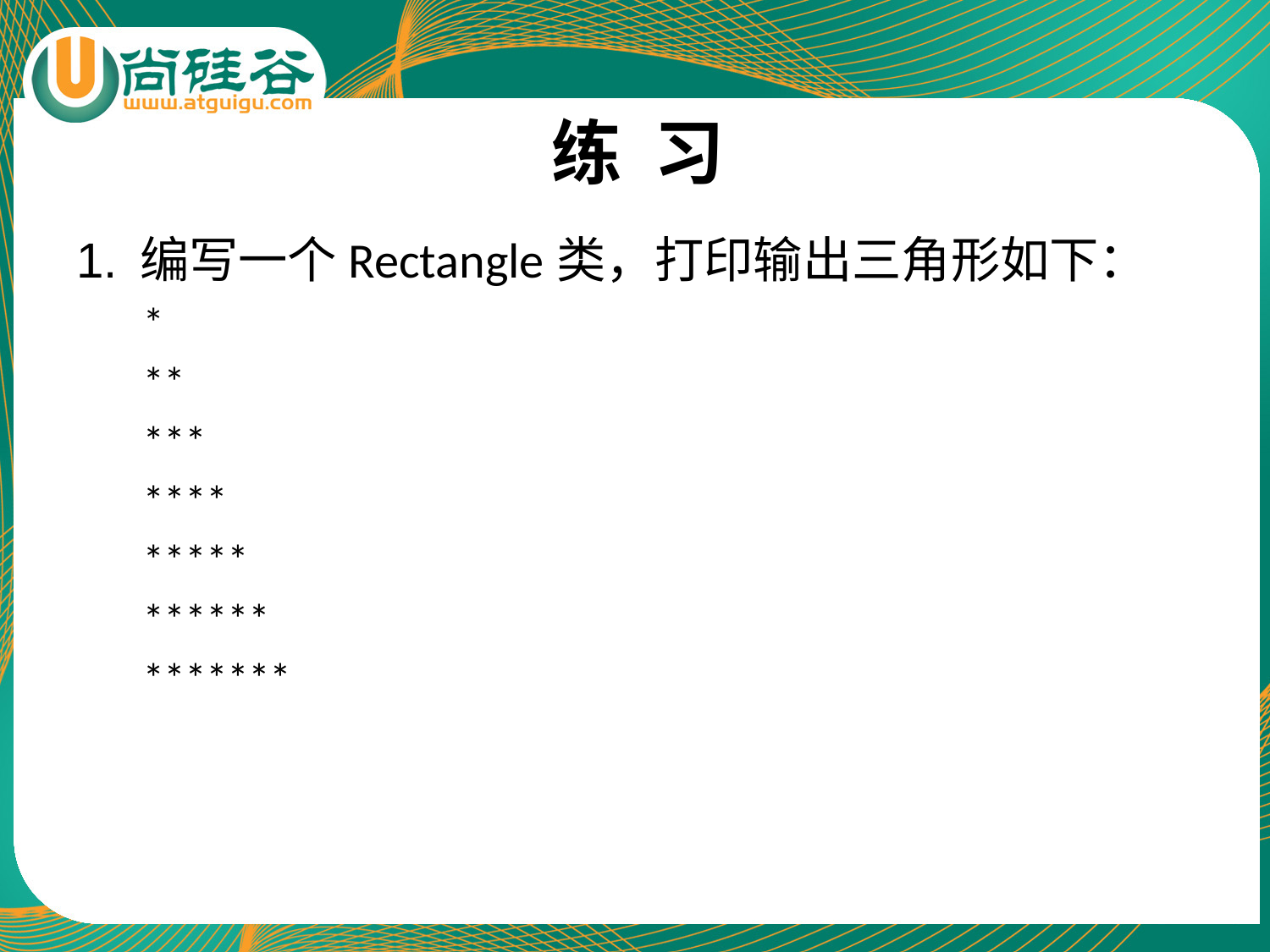

# 练  习
编写一个Rectangle类，打印输出三角形如下：
  *
  **
  ***
  ****
  *****
  ******
  *******